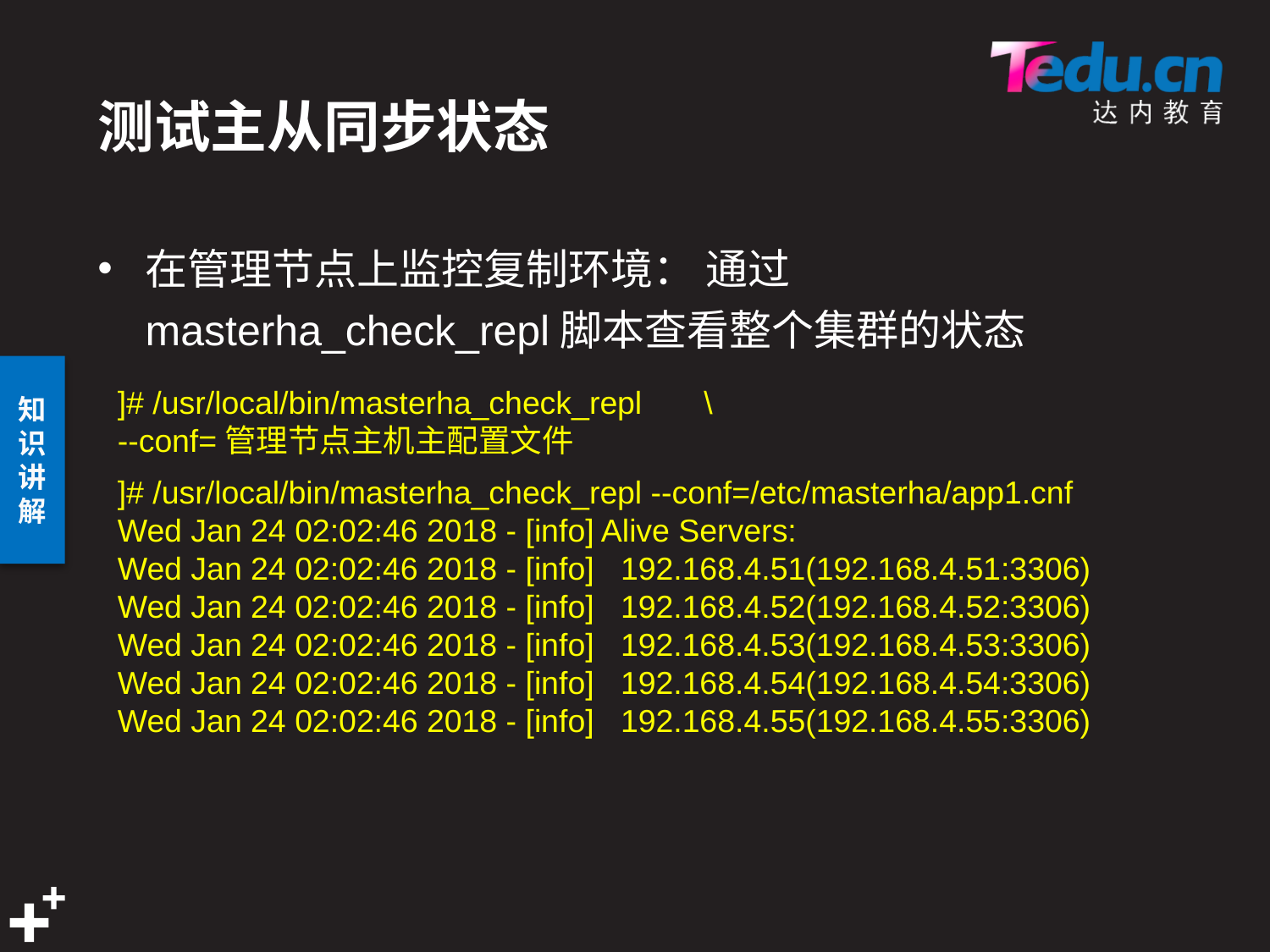

# 测试主从同步状态
在管理节点上监控复制环境： 通过masterha_check_repl脚本查看整个集群的状态
]# /usr/local/bin/masterha_check_repl       \
--conf=管理节点主机主配置文件
]# /usr/local/bin/masterha_check_repl --conf=/etc/masterha/app1.cnf
Wed Jan 24 02:02:46 2018 - [info] Alive Servers:
Wed Jan 24 02:02:46 2018 - [info]   192.168.4.51(192.168.4.51:3306)
Wed Jan 24 02:02:46 2018 - [info]   192.168.4.52(192.168.4.52:3306)
Wed Jan 24 02:02:46 2018 - [info]   192.168.4.53(192.168.4.53:3306)
Wed Jan 24 02:02:46 2018 - [info]   192.168.4.54(192.168.4.54:3306)
Wed Jan 24 02:02:46 2018 - [info]   192.168.4.55(192.168.4.55:3306)